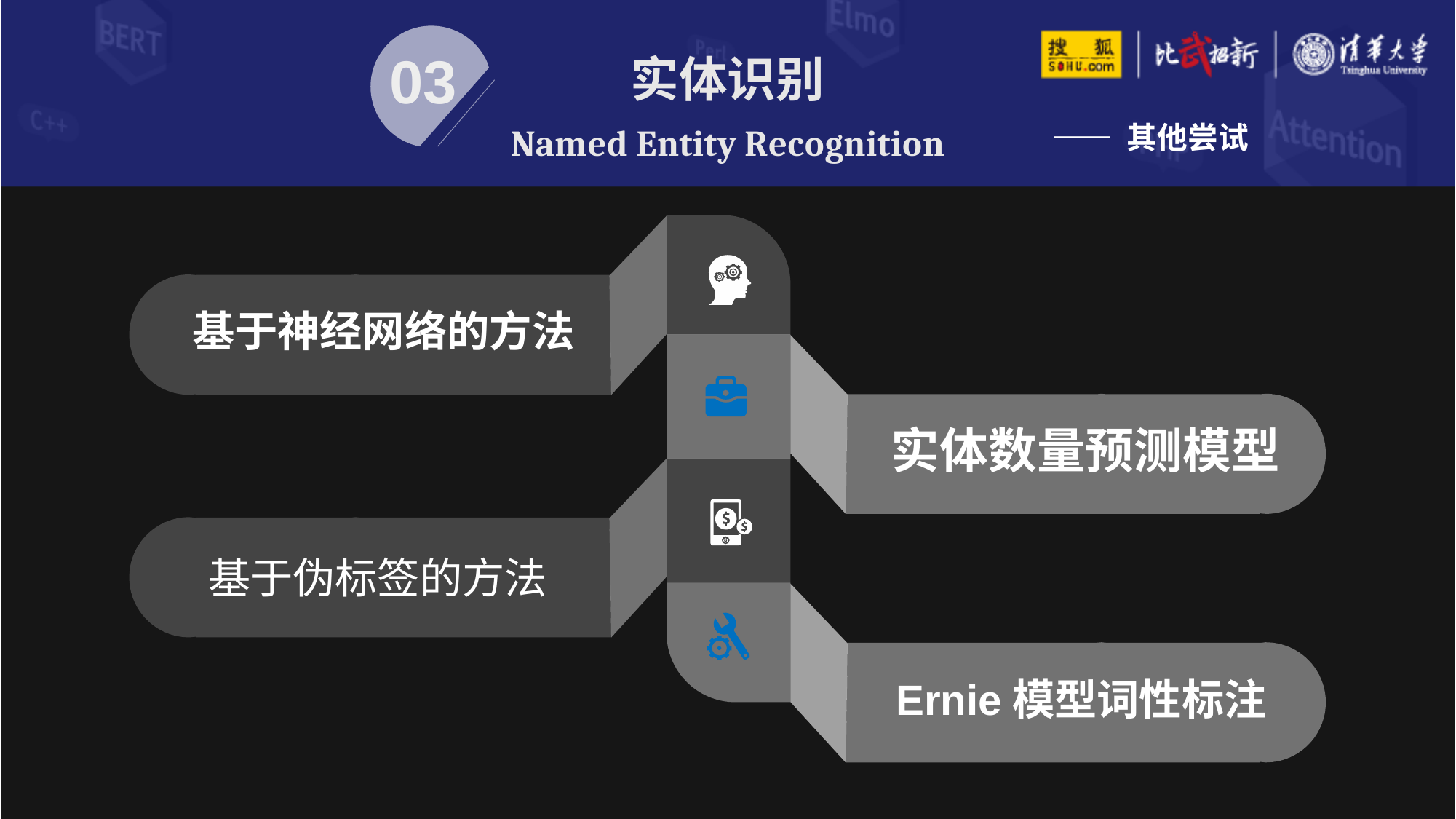

实体识别
Named Entity Recognition
03
—— 其他尝试

基于神经网络的方法

实体数量预测模型

基于伪标签的方法

Ernie模型词性标注